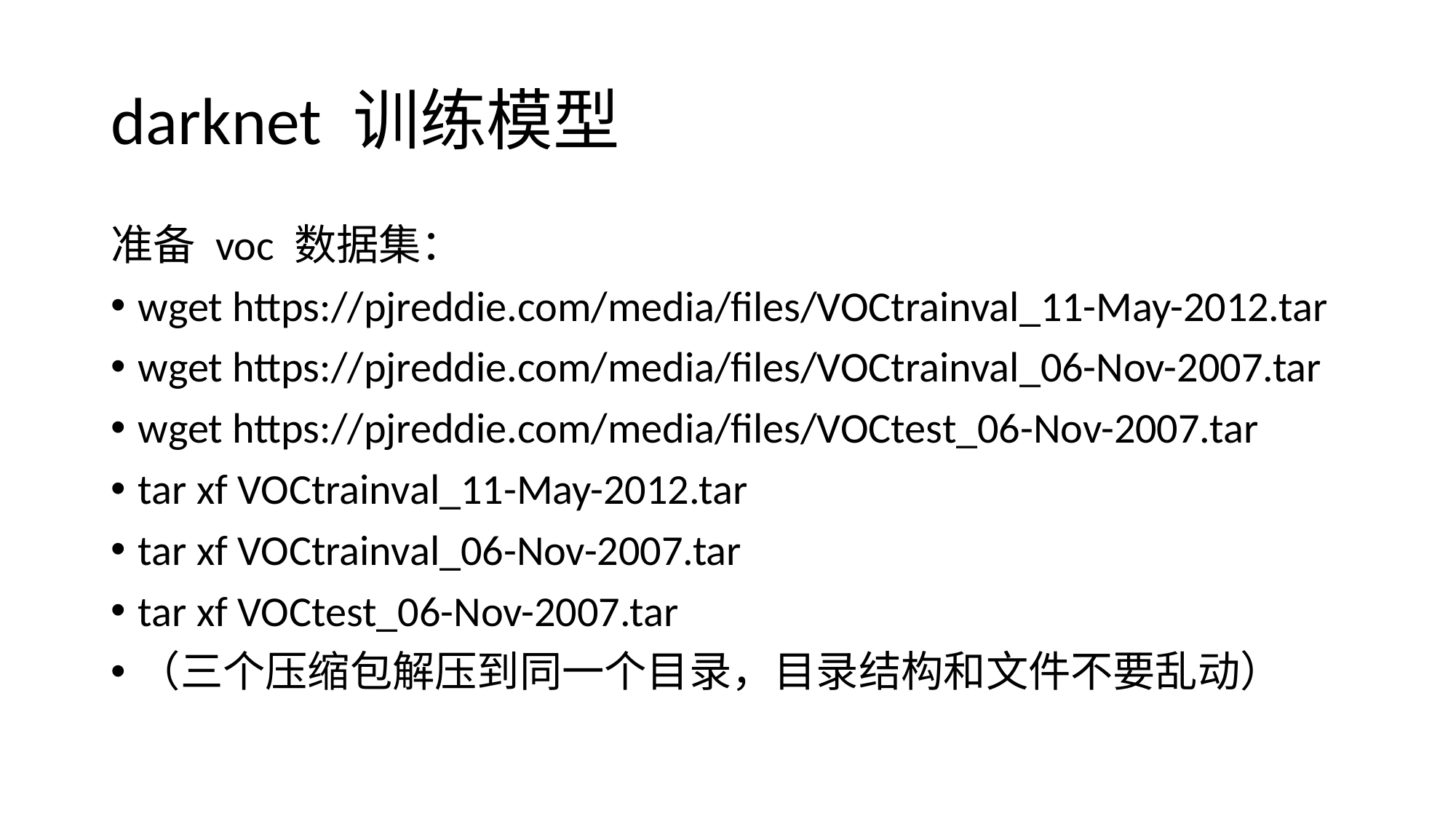

# darknet 训练模型
准备 voc 数据集：
wget https://pjreddie.com/media/files/VOCtrainval_11-May-2012.tar
wget https://pjreddie.com/media/files/VOCtrainval_06-Nov-2007.tar
wget https://pjreddie.com/media/files/VOCtest_06-Nov-2007.tar
tar xf VOCtrainval_11-May-2012.tar
tar xf VOCtrainval_06-Nov-2007.tar
tar xf VOCtest_06-Nov-2007.tar
（三个压缩包解压到同一个目录，目录结构和文件不要乱动）